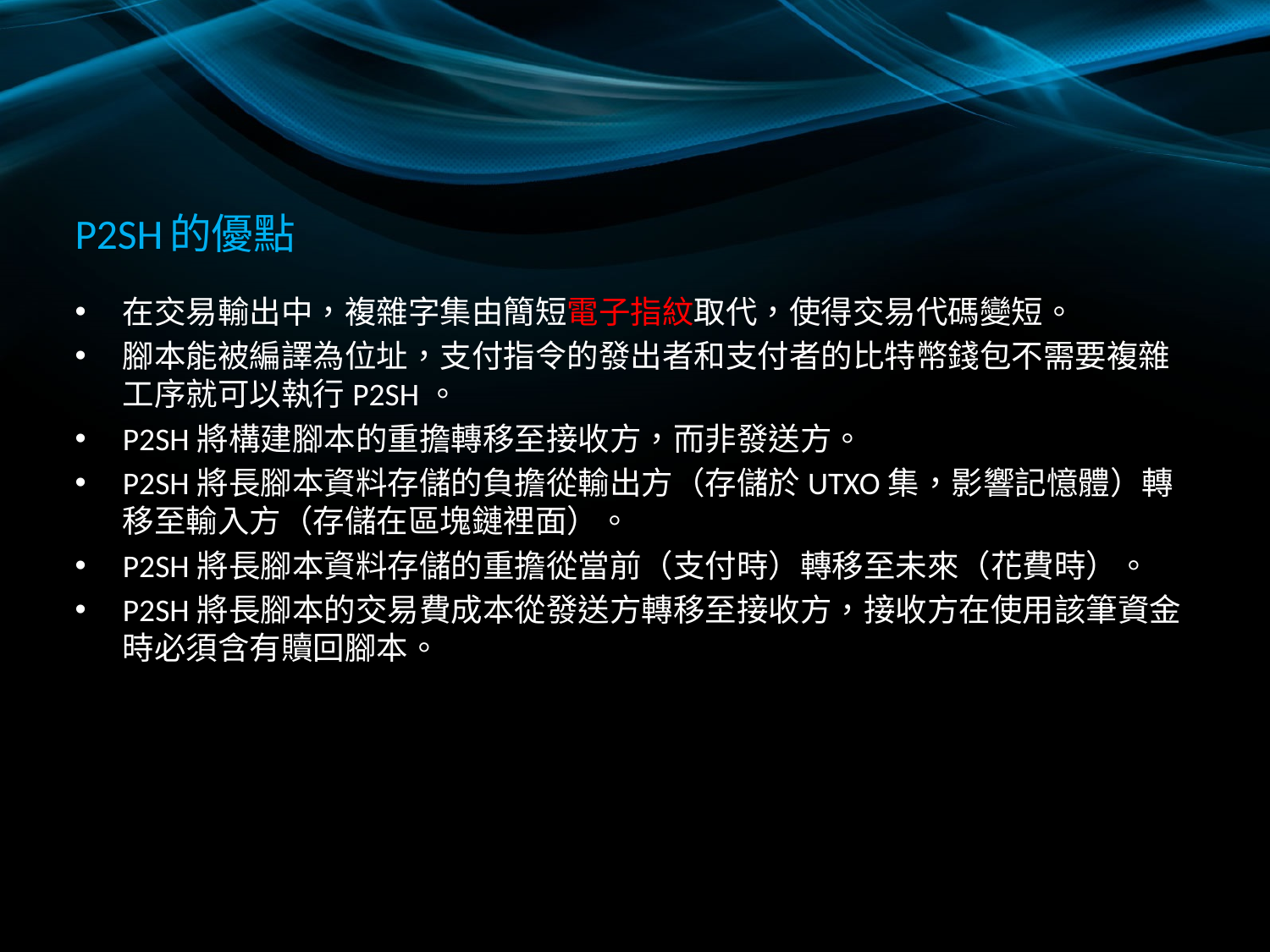

# P2SH的優點
在交易輸出中，複雜字集由簡短電子指紋取代，使得交易代碼變短。
腳本能被編譯為位址，支付指令的發出者和支付者的比特幣錢包不需要複雜工序就可以執行P2SH。
P2SH將構建腳本的重擔轉移至接收方，而非發送方。
P2SH將長腳本資料存儲的負擔從輸出方（存儲於UTXO集，影響記憶體）轉移至輸入方（存儲在區塊鏈裡面）。
P2SH將長腳本資料存儲的重擔從當前（支付時）轉移至未來（花費時）。
P2SH將長腳本的交易費成本從發送方轉移至接收方，接收方在使用該筆資金時必須含有贖回腳本。